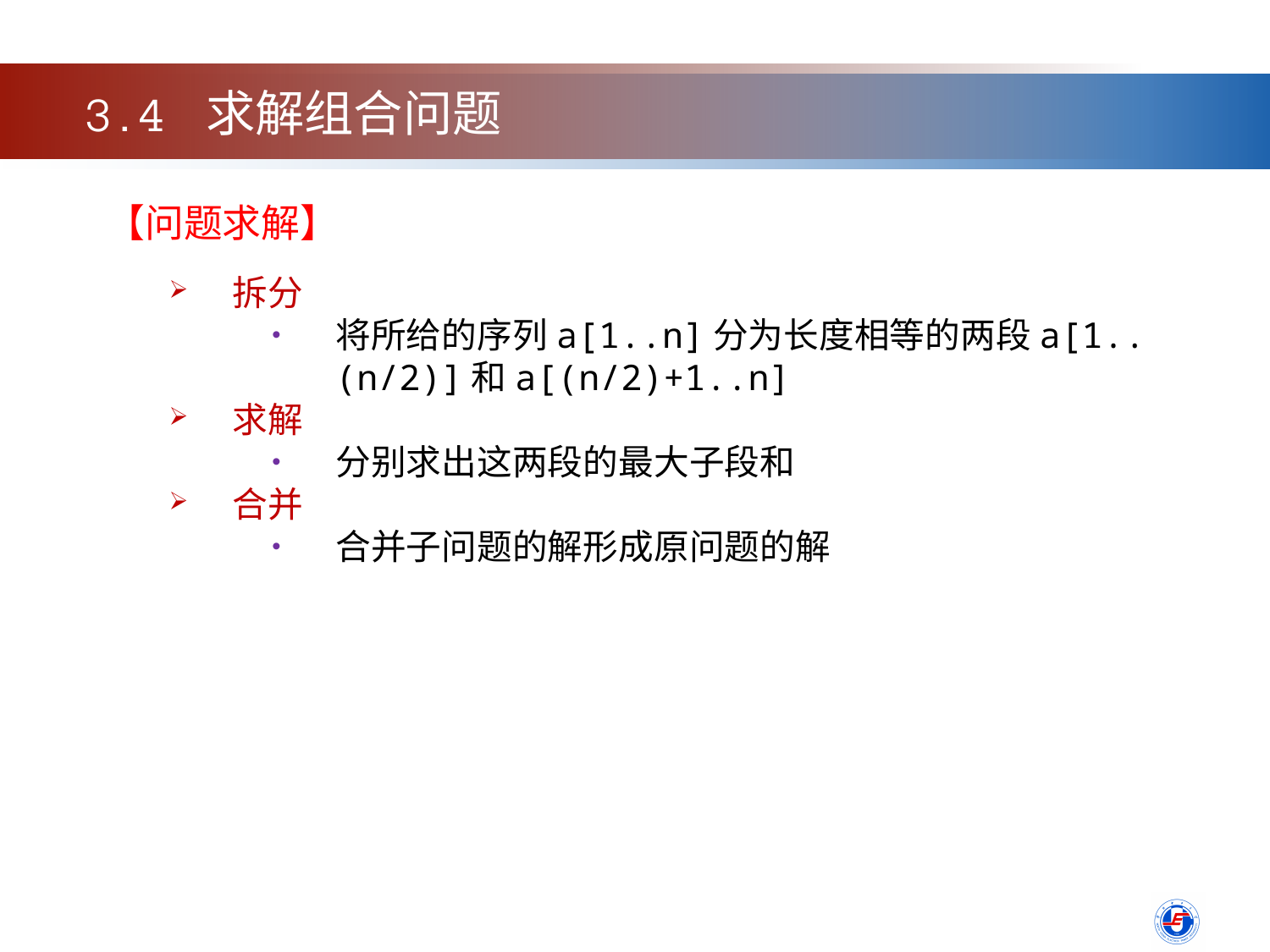

3.4 求解组合问题
    【问题求解】
拆分
将所给的序列a[1..n]分为长度相等的两段a[1..(n/2)]和a[(n/2)+1..n]
求解
分别求出这两段的最大子段和
合并
合并子问题的解形成原问题的解